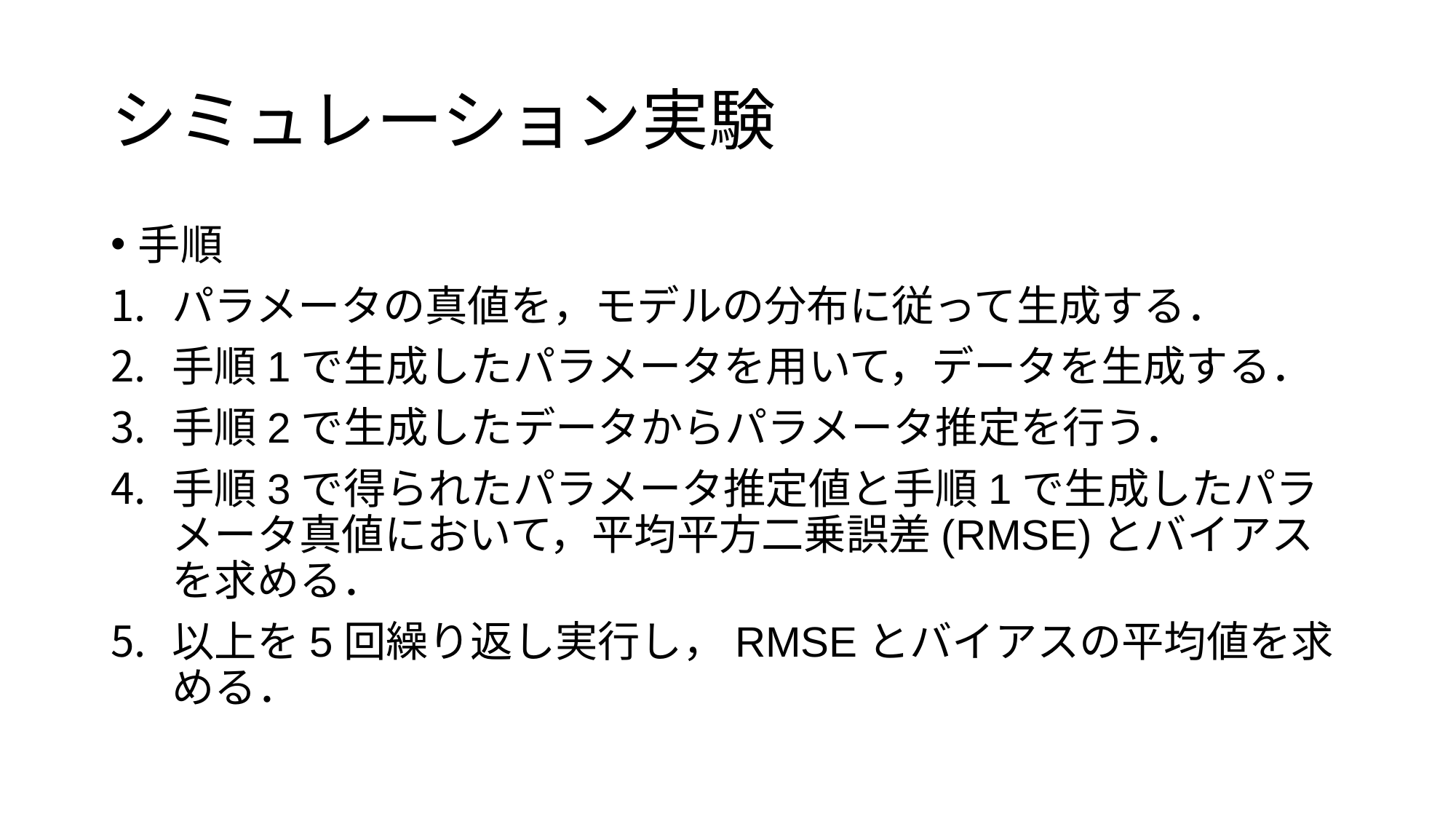

# シミュレーション実験
手順
パラメータの真値を，モデルの分布に従って生成する．
手順1で生成したパラメータを用いて，データを生成する．
手順2で生成したデータからパラメータ推定を行う．
手順3で得られたパラメータ推定値と手順1で生成したパラメータ真値において，平均平方二乗誤差(RMSE)とバイアスを求める．
以上を5回繰り返し実行し，RMSEとバイアスの平均値を求める．